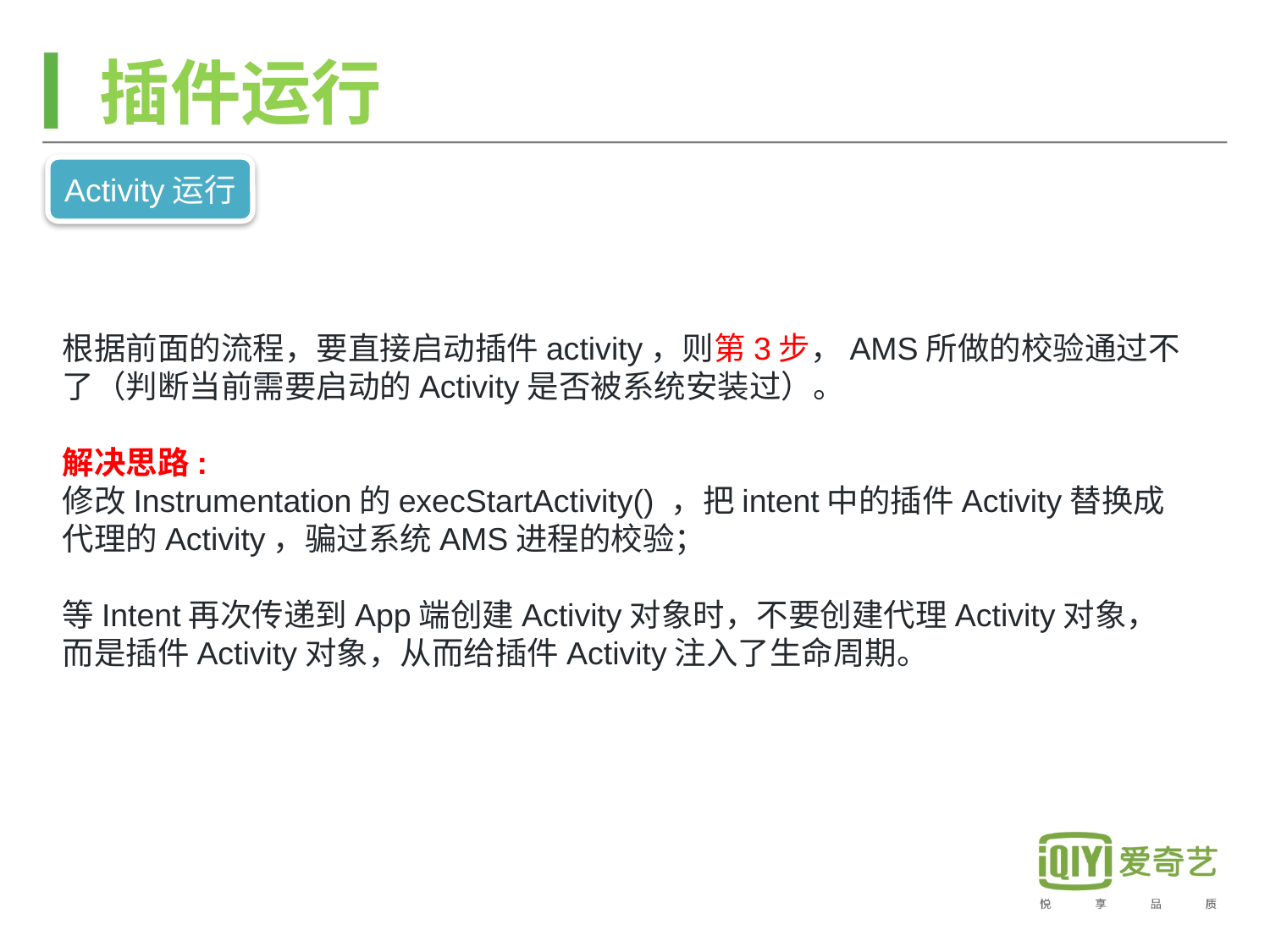

插件运行
Activity运行
根据前面的流程，要直接启动插件activity，则第3步，AMS所做的校验通过不了（判断当前需要启动的Activity是否被系统安装过）。

解决思路:
修改Instrumentation的execStartActivity() ，把intent中的插件Activity替换成代理的Activity，骗过系统AMS进程的校验；

等Intent再次传递到App端创建Activity对象时，不要创建代理Activity对象，而是插件Activity对象，从而给插件Activity注入了生命周期。